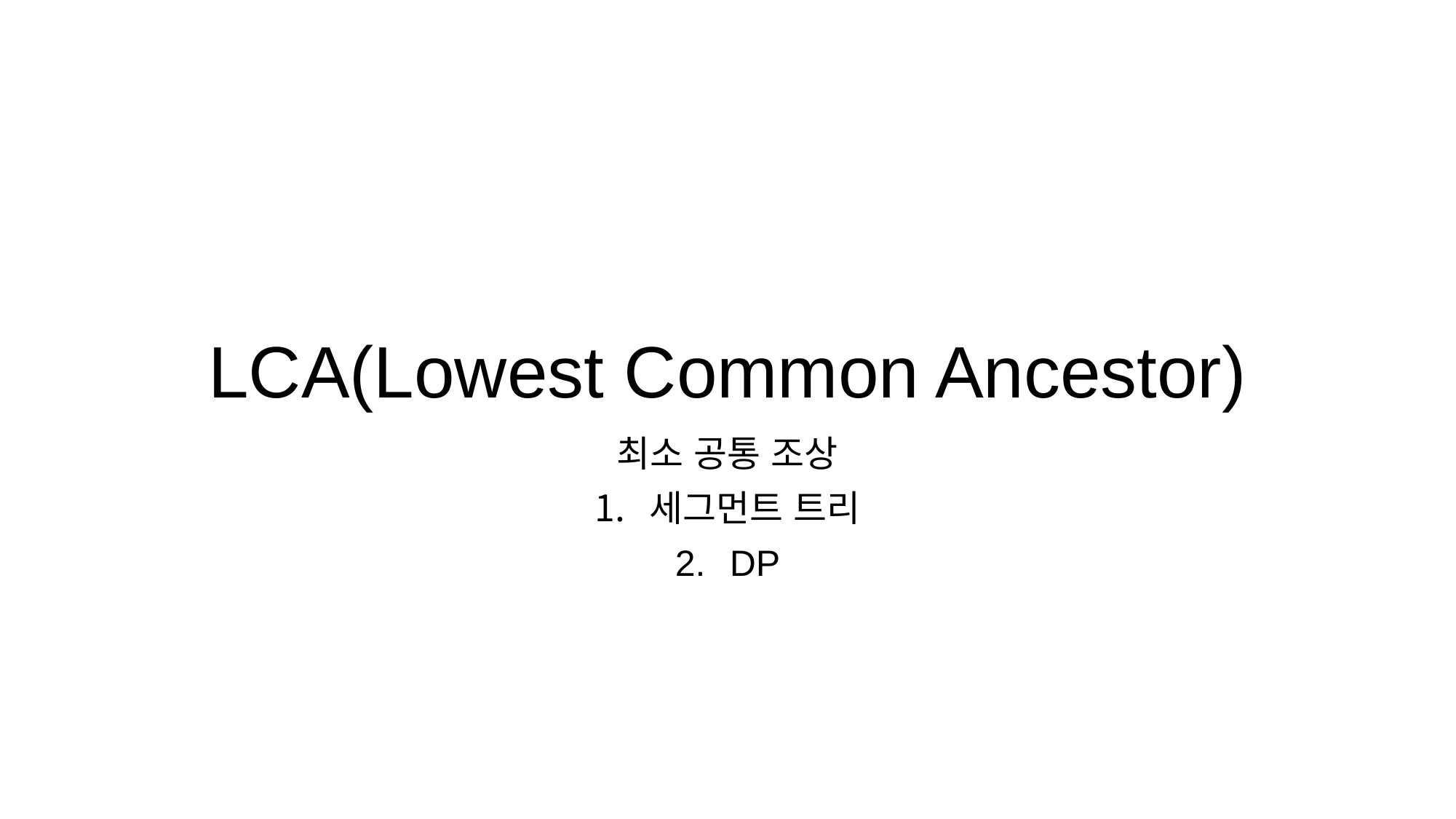

# LCA(Lowest Common Ancestor)
최소 공통 조상
세그먼트 트리
DP